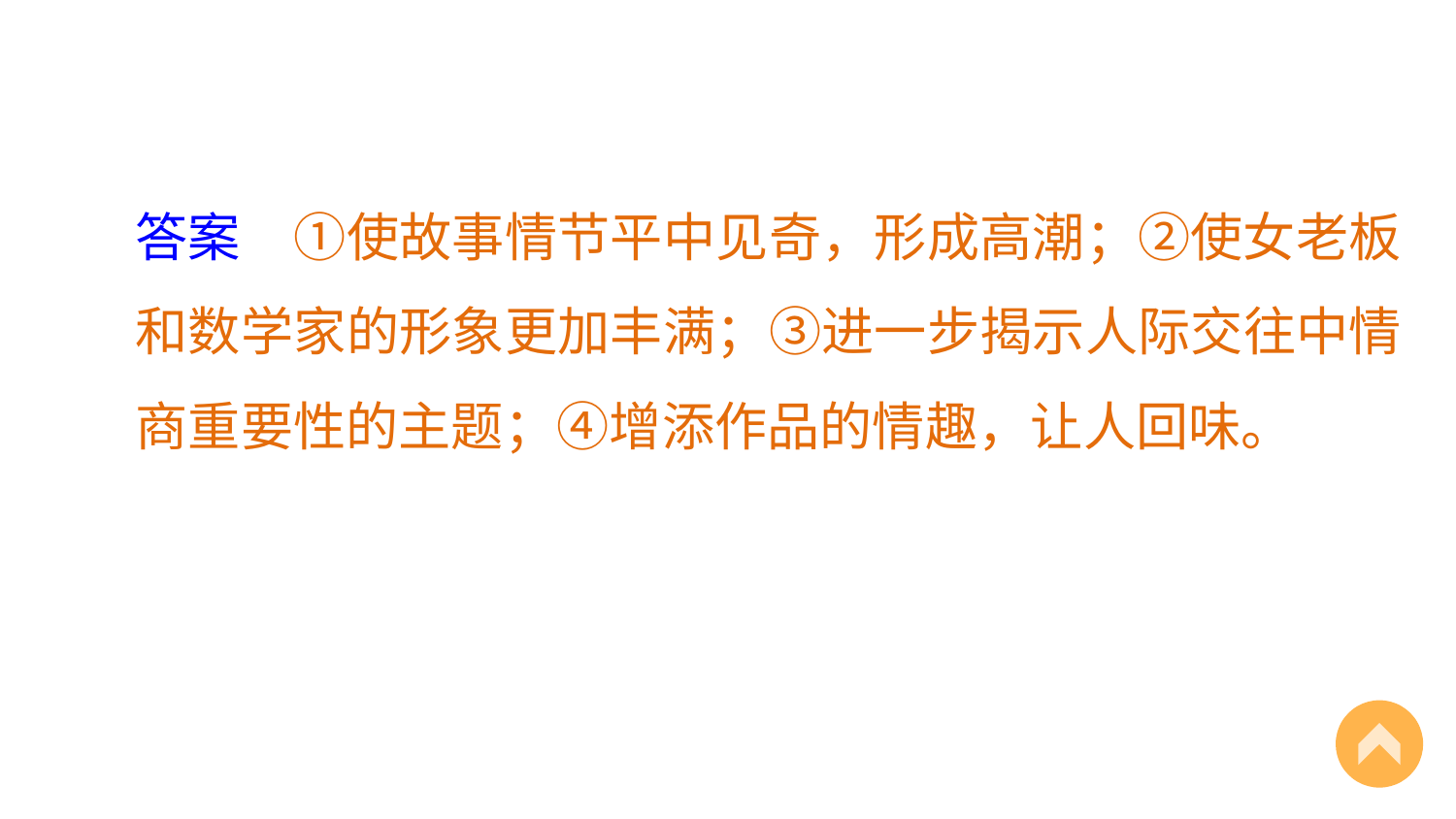

答案　①使故事情节平中见奇，形成高潮；②使女老板和数学家的形象更加丰满；③进一步揭示人际交往中情商重要性的主题；④增添作品的情趣，让人回味。